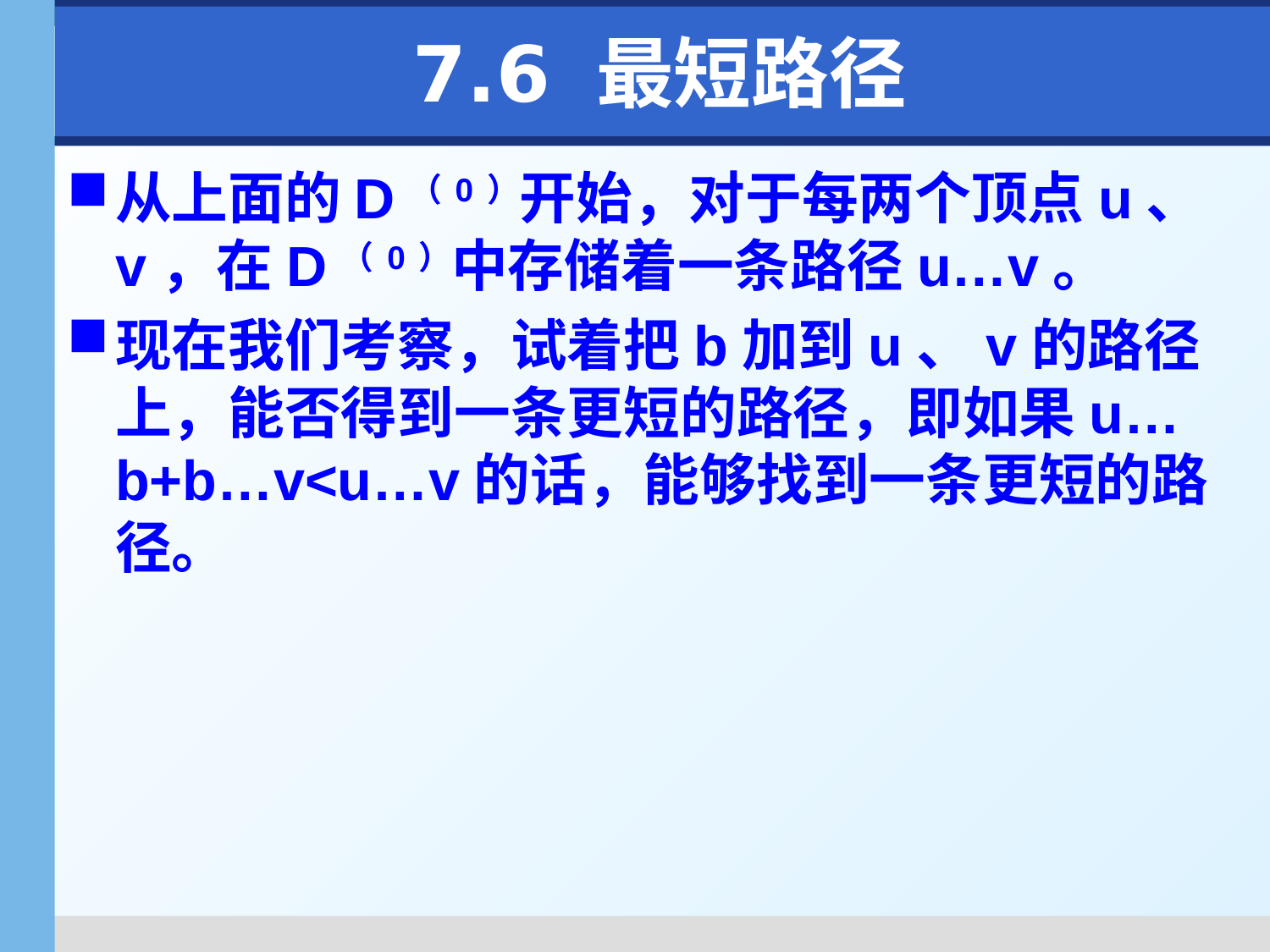

# 7.6 最短路径
从上面的D（0）开始，对于每两个顶点u、v，在D（0）中存储着一条路径u…v。
现在我们考察，试着把b加到u、v的路径上，能否得到一条更短的路径，即如果u…b+b…v<u…v的话，能够找到一条更短的路径。